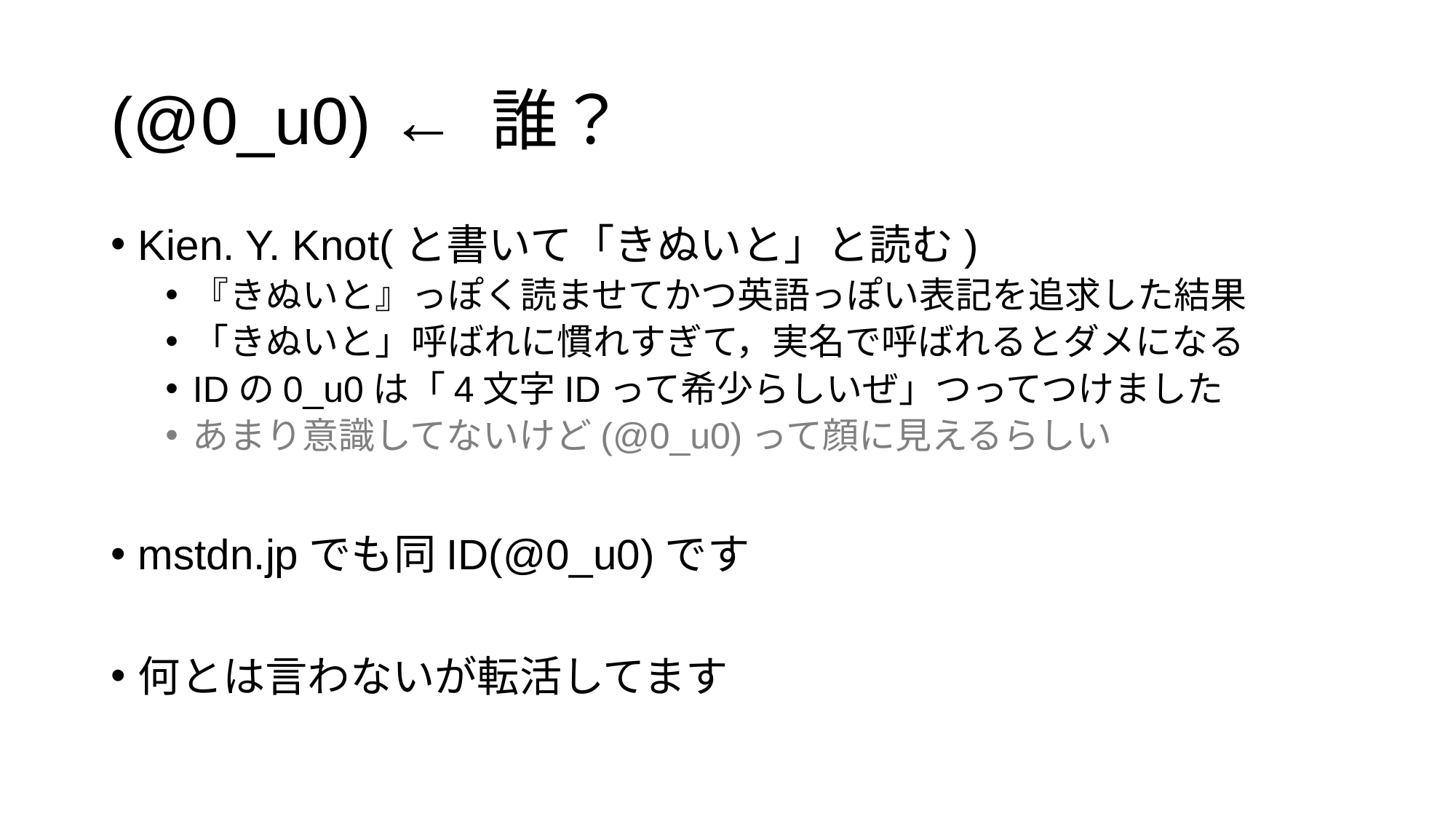

# (@0_u0) ← 誰？
Kien. Y. Knot(と書いて「きぬいと」と読む)
『きぬいと』っぽく読ませてかつ英語っぽい表記を追求した結果
「きぬいと」呼ばれに慣れすぎて，実名で呼ばれるとダメになる
IDの0_u0は「4文字IDって希少らしいぜ」つってつけました
あまり意識してないけど(@0_u0)って顔に見えるらしい

mstdn.jpでも同ID(@0_u0)です

何とは言わないが転活してます